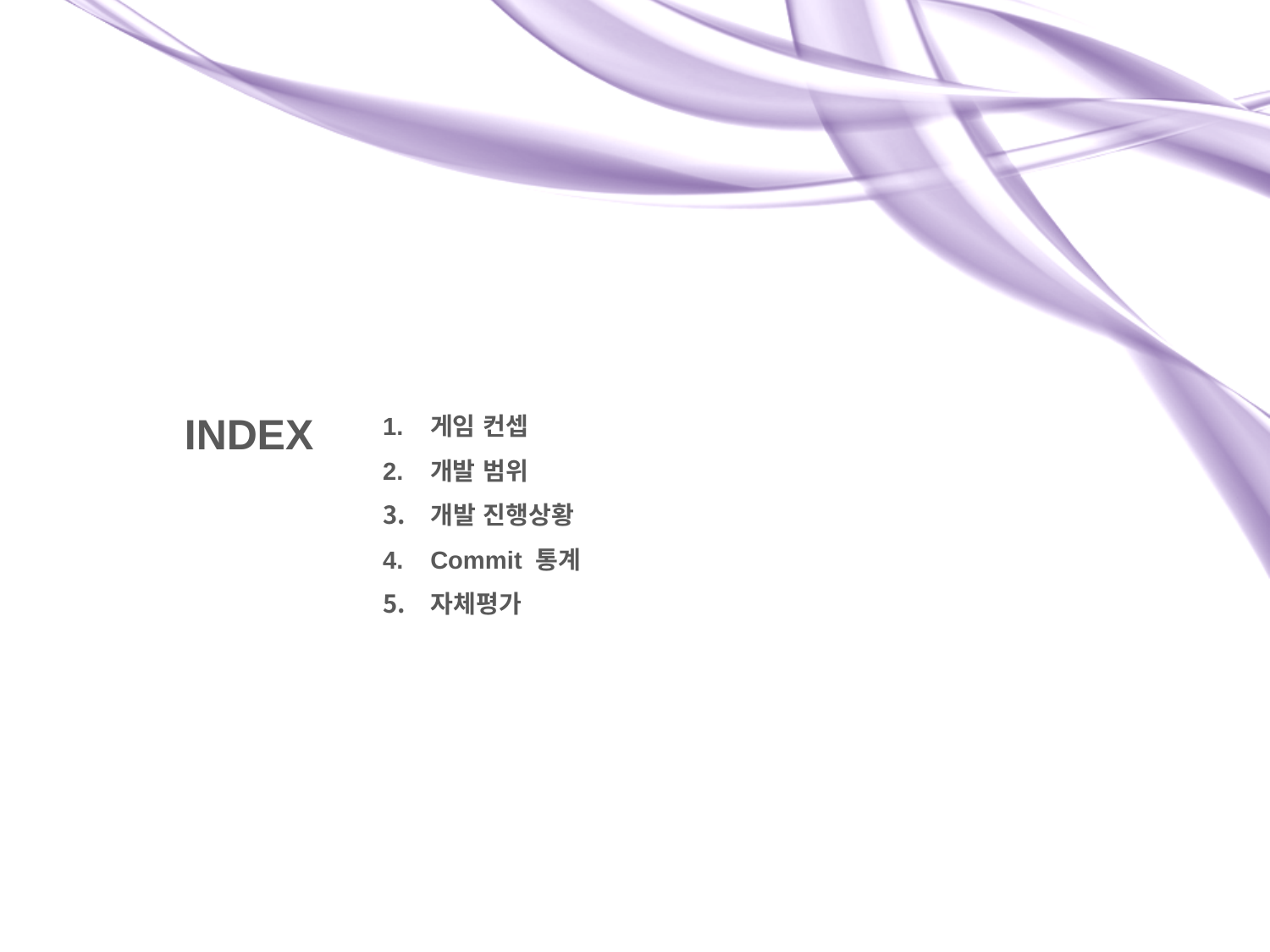

INDEX
1.   게임 컨셉
2.   개발 범위
개발 진행상황
Commit 통계
자체평가